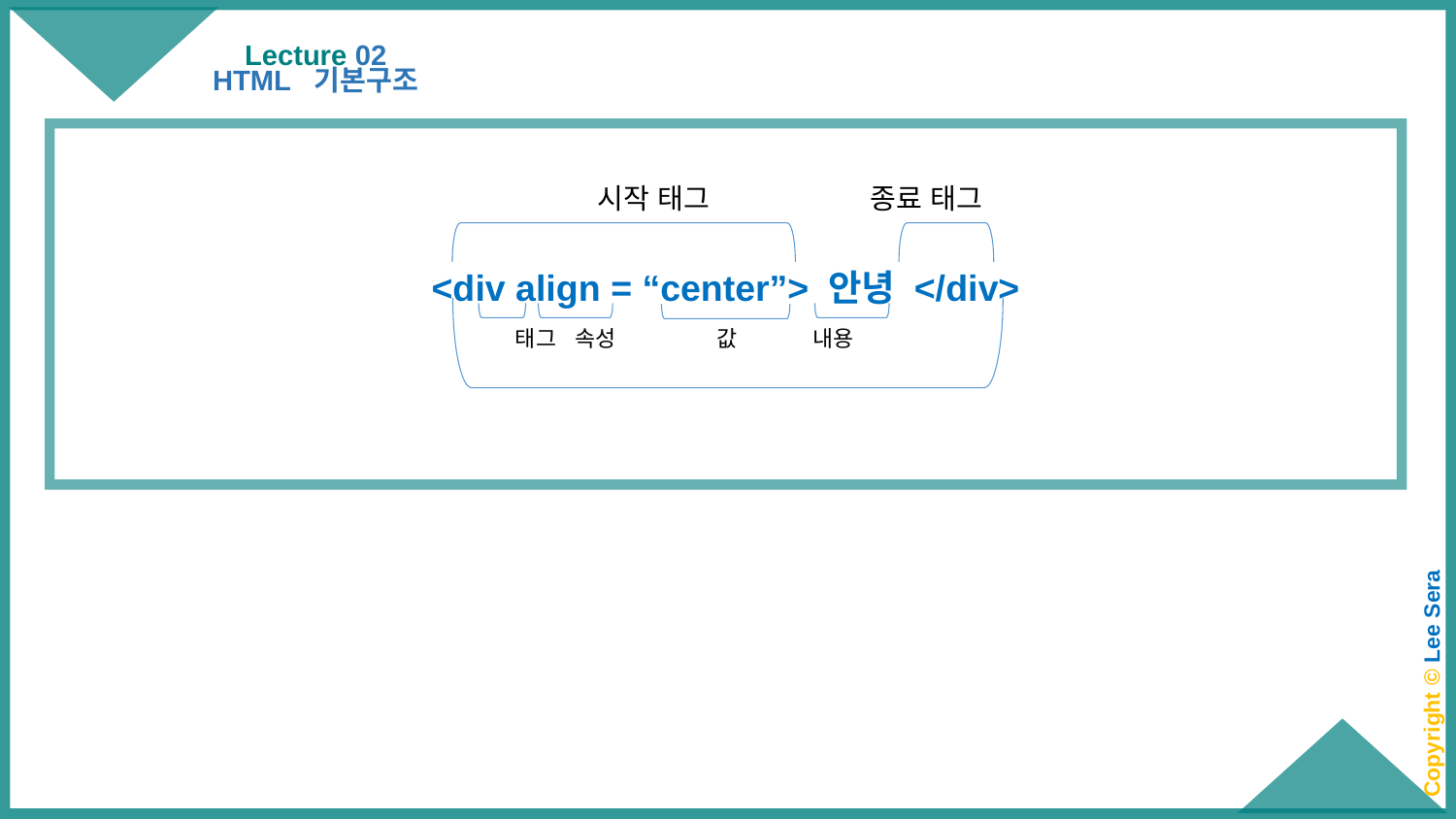

# Lecture 02
HTML  기본구조

<div align = “center”> 안녕 </div>

시작 태그                    종료 태그

태그   속성                값            내용
Copyright © Lee Sera